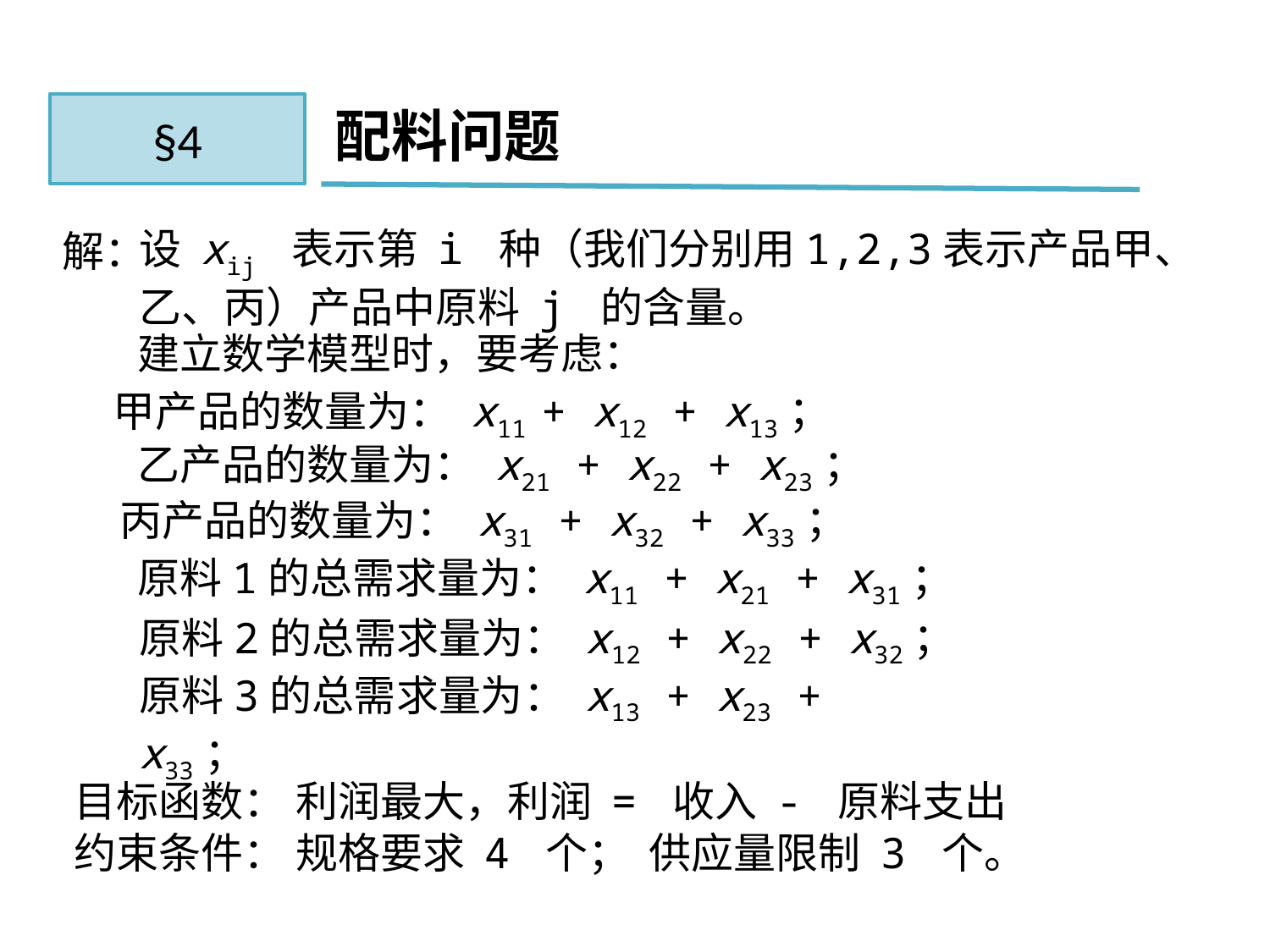

§4
配料问题
设 xij 表示第 i 种（我们分别用1,2,3表示产品甲、乙、丙）产品中原料 j 的含量。
解：
建立数学模型时，要考虑：
甲产品的数量为： x11 + x12 + x13；
乙产品的数量为： x21 + x22 + x23；
丙产品的数量为： x31 + x32 + x33；
原料1的总需求量为： x11 + x21 + x31；
原料2的总需求量为： x12 + x22 + x32；
原料3的总需求量为： x13 + x23 + x33；
目标函数： 利润最大，利润 = 收入 - 原料支出
约束条件： 规格要求 4 个；  供应量限制 3 个。